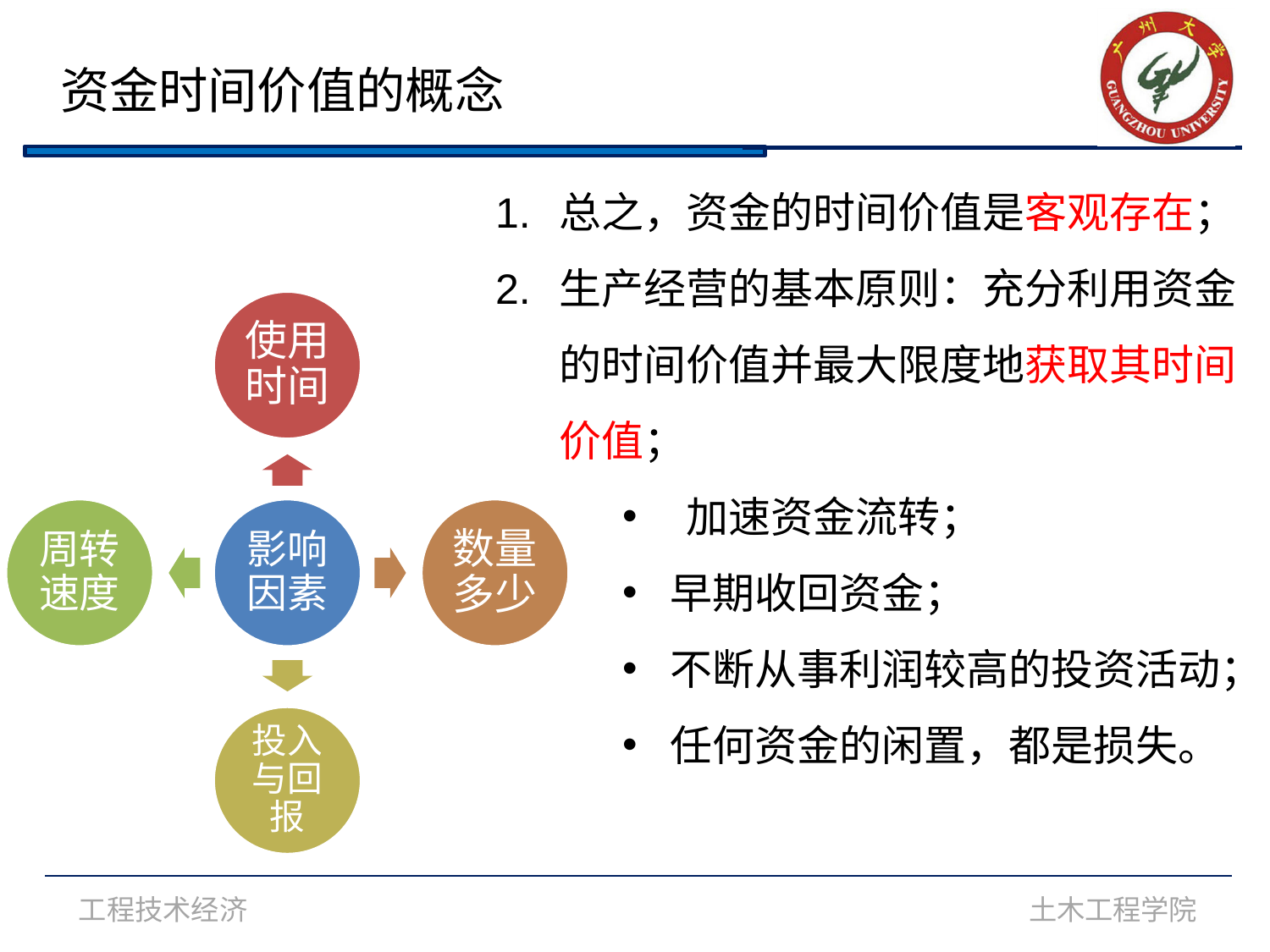

资金时间价值的概念
总之，资金的时间价值是客观存在；
生产经营的基本原则：充分利用资金的时间价值并最大限度地获取其时间价值；
加速资金流转；
早期收回资金；
不断从事利润较高的投资活动；
任何资金的闲置，都是损失。

影响因素

使用时间

数量多少

投入与回报

周转速度